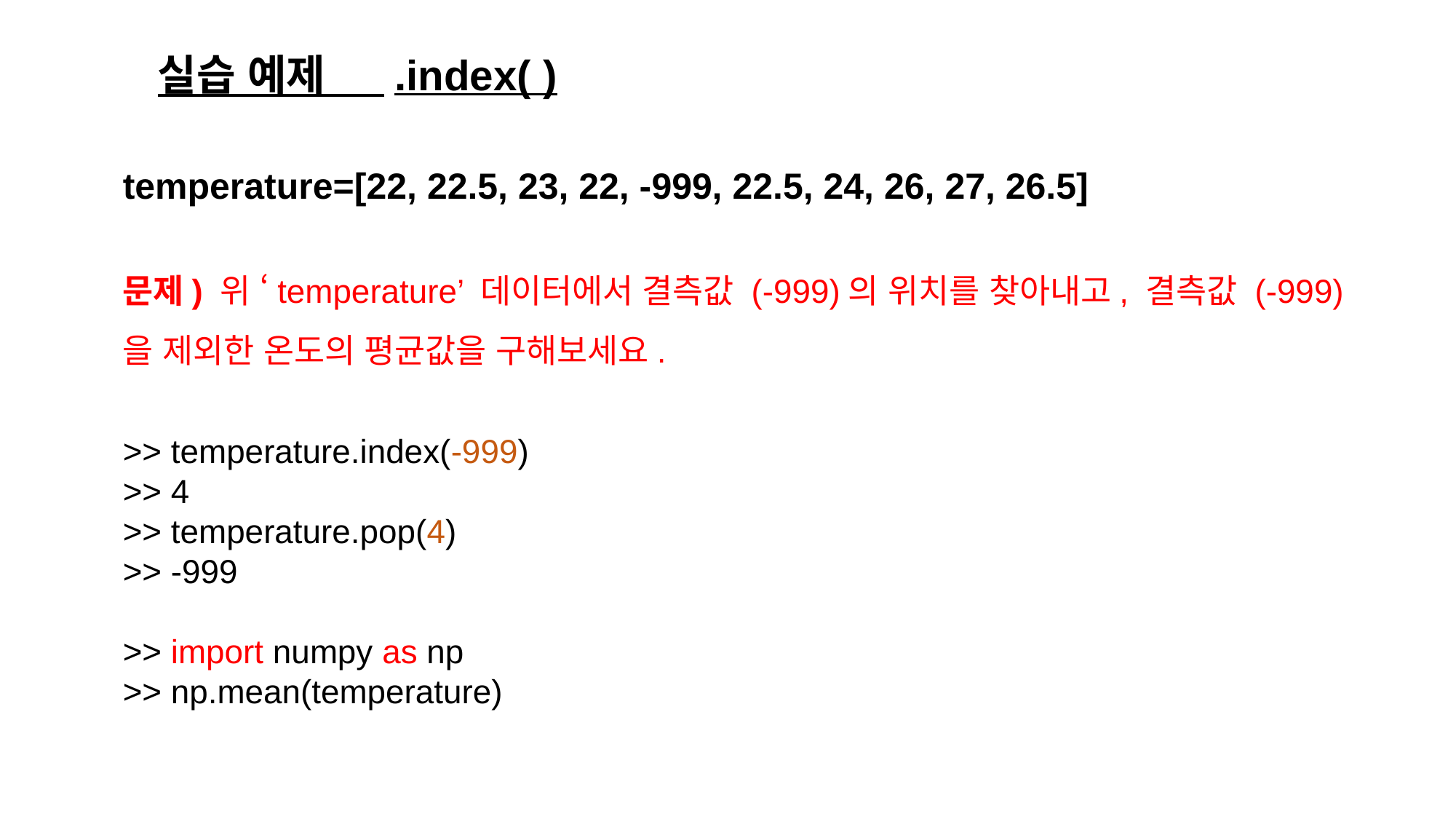

# 실습 예제     .index( )
temperature=[22, 22.5, 23, 22, -999, 22.5, 24, 26, 27, 26.5]

문제) 위 ‘temperature’ 데이터에서 결측값 (-999)의 위치를 찾아내고, 결측값 (-999) 을 제외한 온도의 평균값을 구해보세요.

>> temperature.index(-999)
>> 4
>> temperature.pop(4)
>> -999

>> import numpy as np
>> np.mean(temperature)